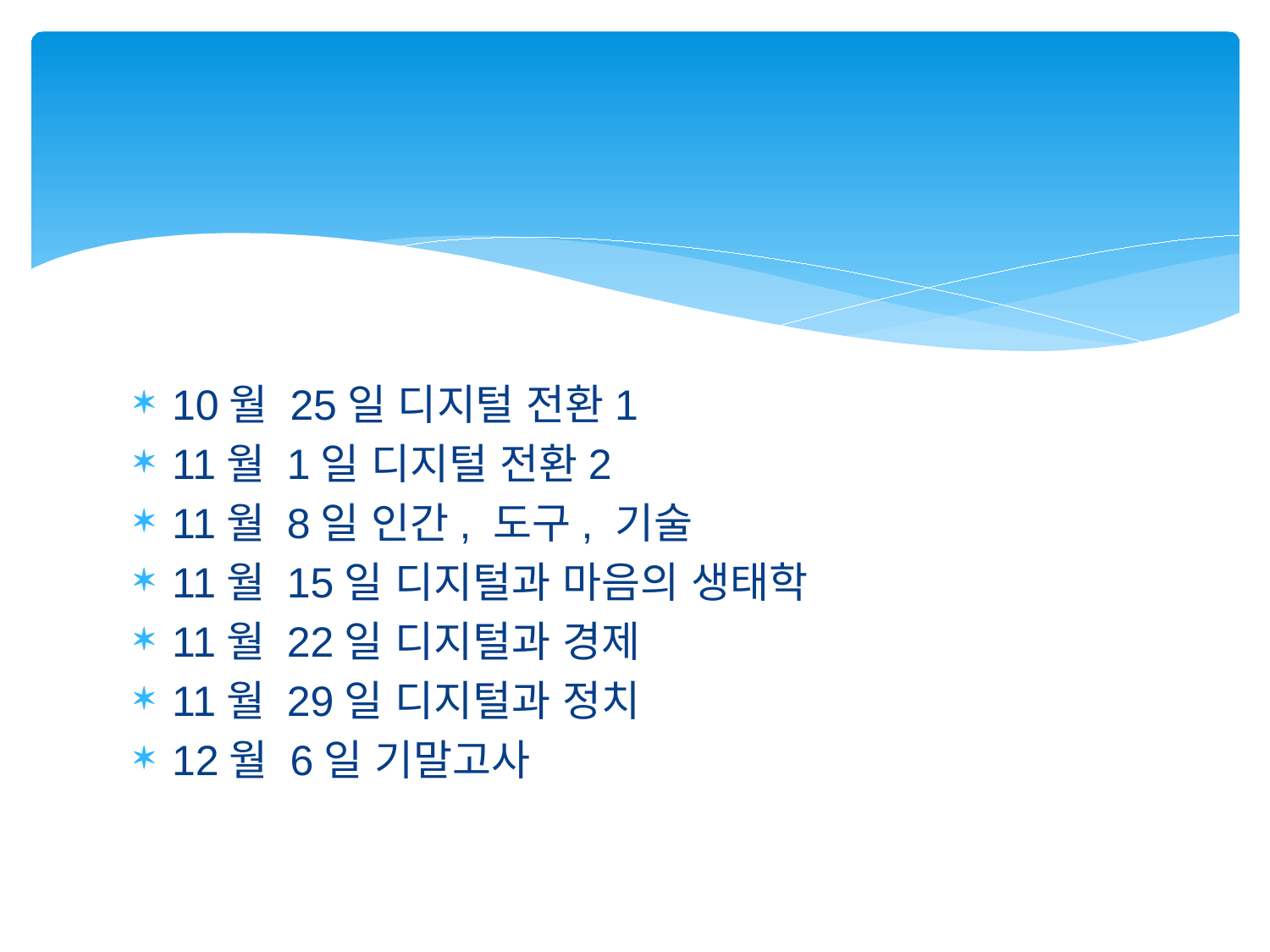

#
10월 25일 디지털 전환1
11월 1일 디지털 전환2
11월 8일 인간, 도구, 기술
11월 15일 디지털과 마음의 생태학
11월 22일 디지털과 경제
11월 29일 디지털과 정치
12월 6일 기말고사